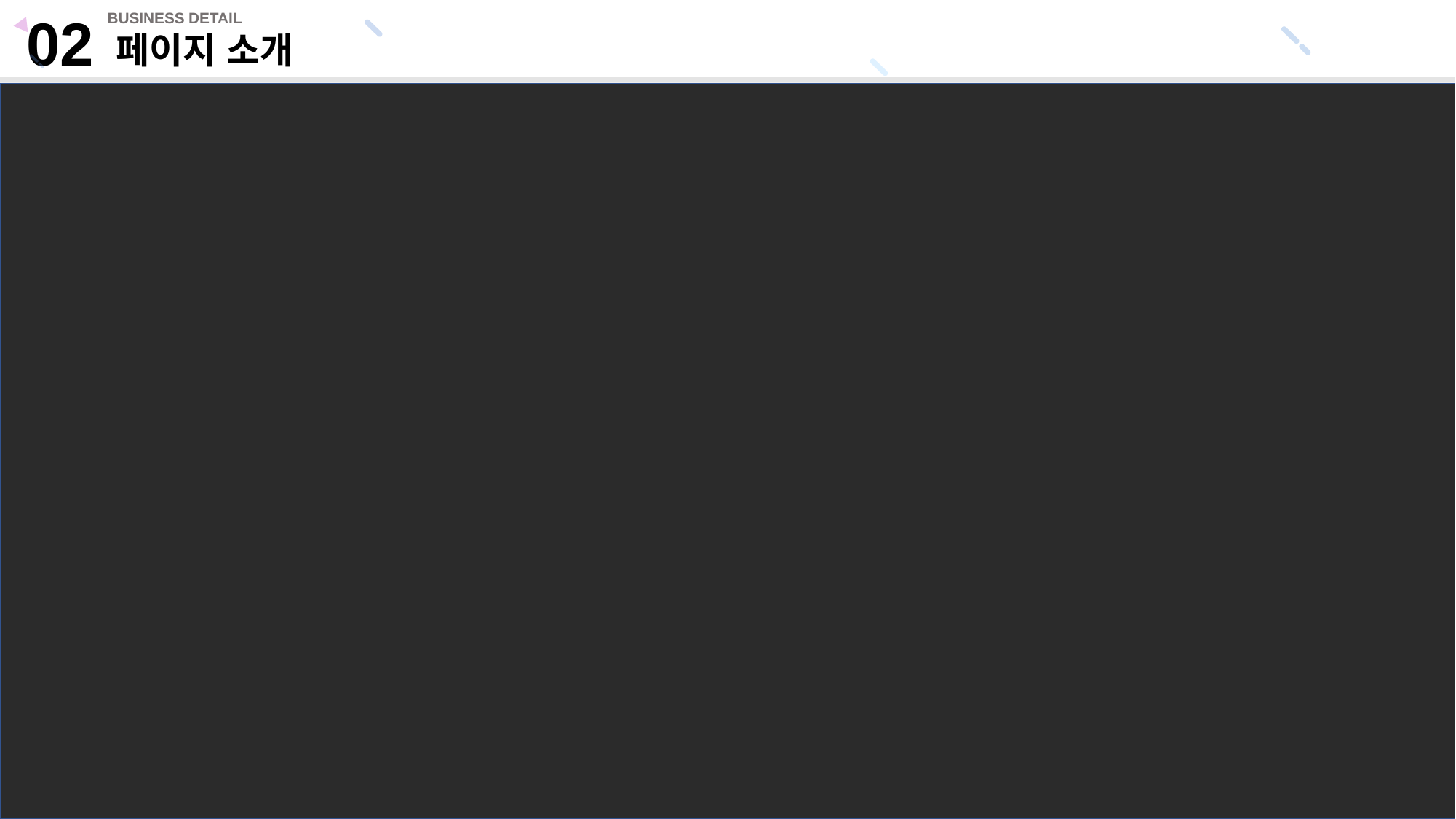

02
BUSINESS DETAIL

페이지 소개

전국 맛집 소개 사이트